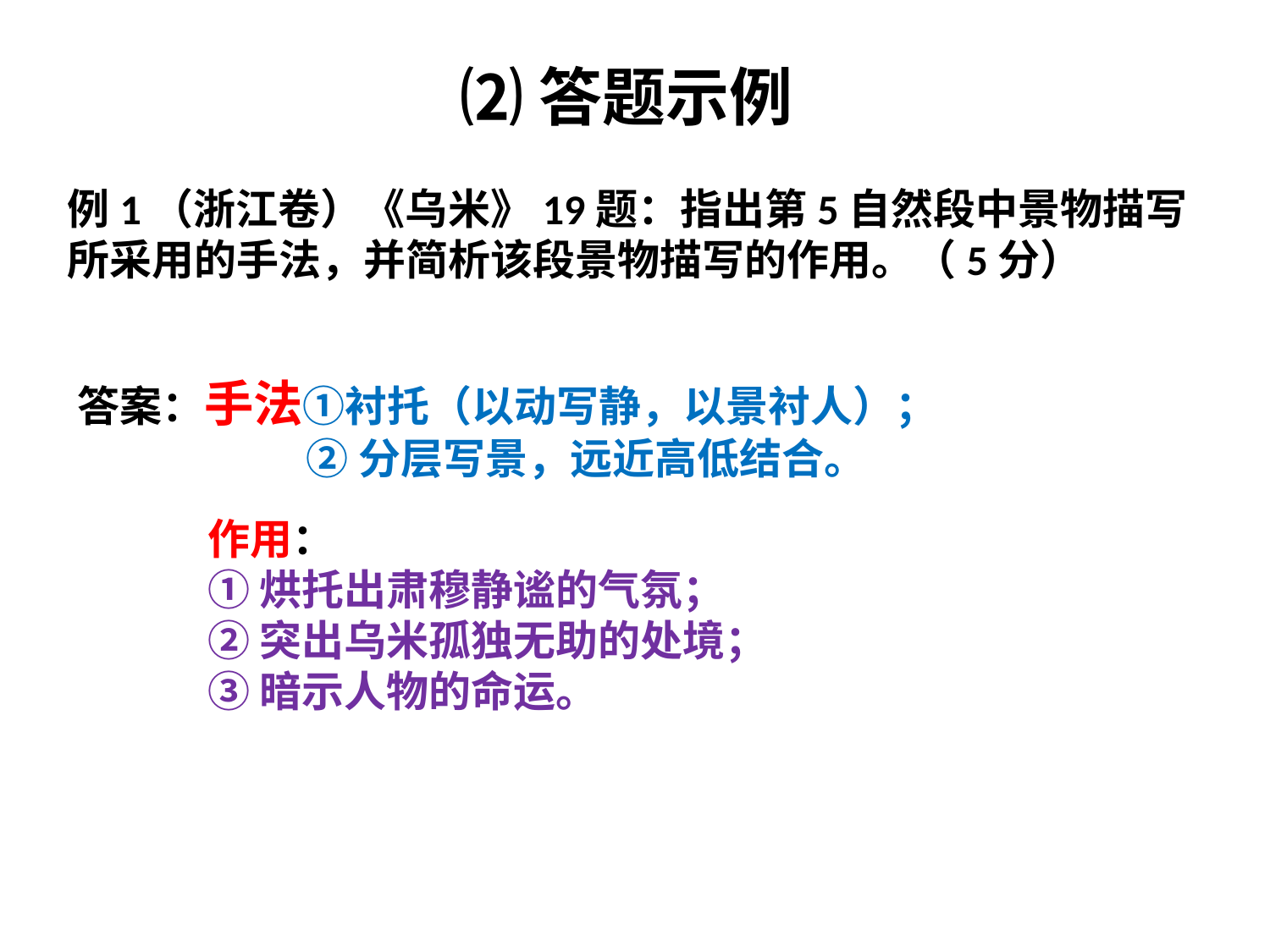

# ⑵答题示例
例1（浙江卷）《乌米》19题：指出第5自然段中景物描写所采用的手法，并简析该段景物描写的作用。（5分）
答案：手法①衬托（以动写静，以景衬人）；
                        ②分层写景，远近高低结合。
作用：
①烘托出肃穆静谧的气氛；
②突出乌米孤独无助的处境；
③暗示人物的命运。